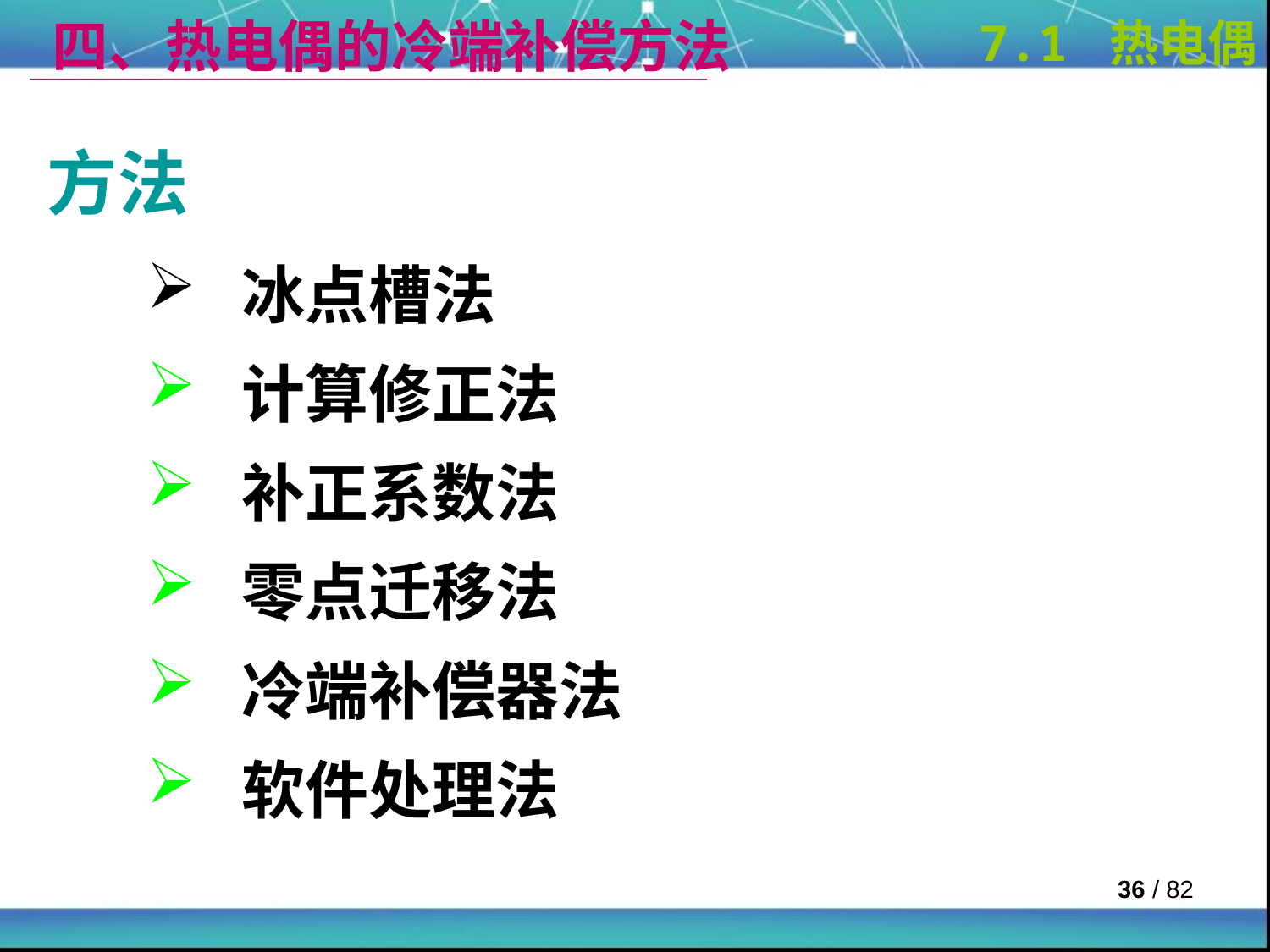

四、热电偶的冷端补偿方法
7.1 热电偶

方法
  冰点槽法
  计算修正法
  补正系数法
  零点迁移法
  冷端补偿器法
  软件处理法
36 / 82